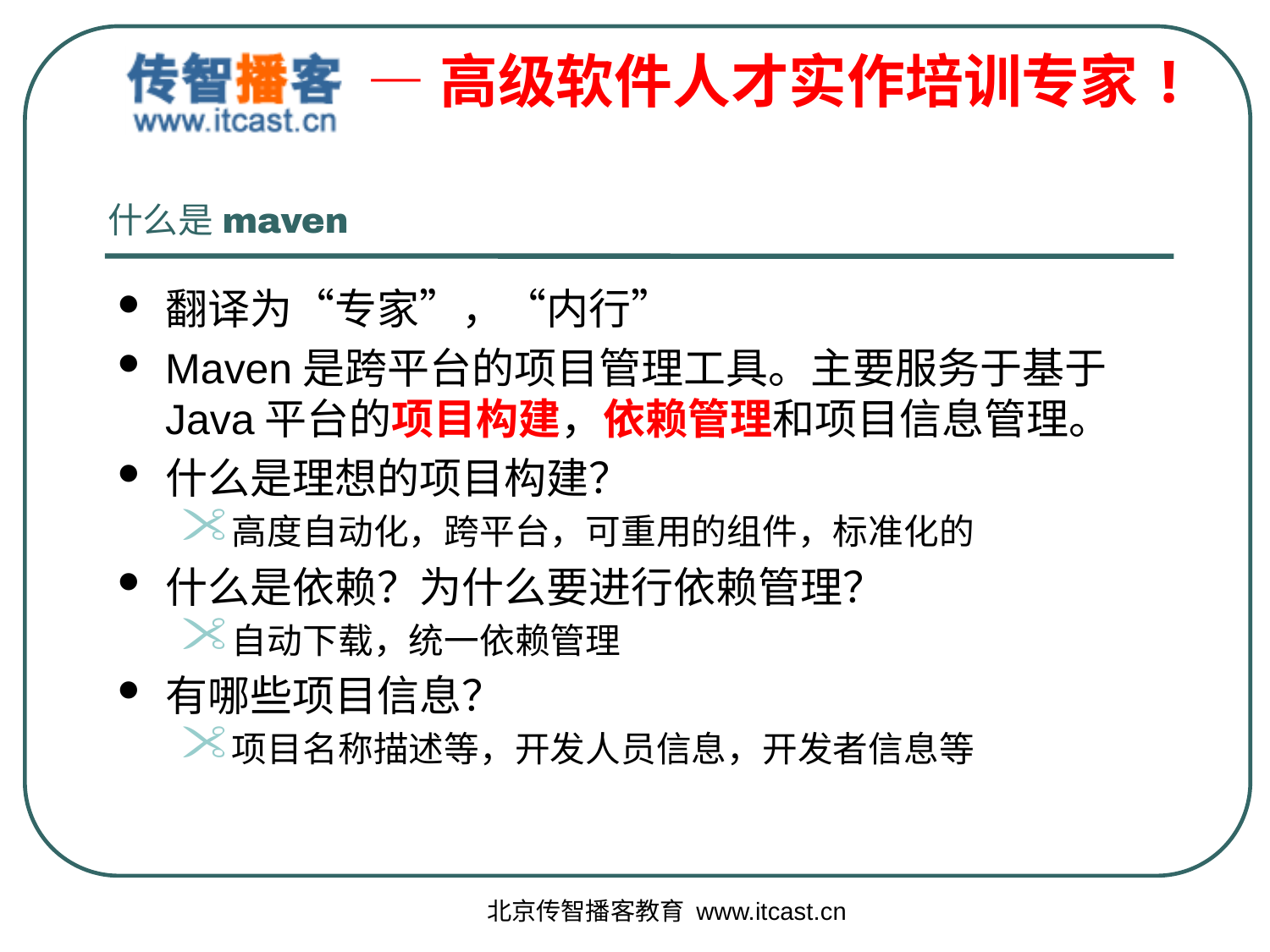

什么是maven
翻译为“专家”，“内行”
Maven是跨平台的项目管理工具。主要服务于基于Java平台的项目构建，依赖管理和项目信息管理。
什么是理想的项目构建？
高度自动化，跨平台，可重用的组件，标准化的
什么是依赖？为什么要进行依赖管理？
自动下载，统一依赖管理
有哪些项目信息？
项目名称描述等，开发人员信息，开发者信息等
北京传智播客教育 www.itcast.cn